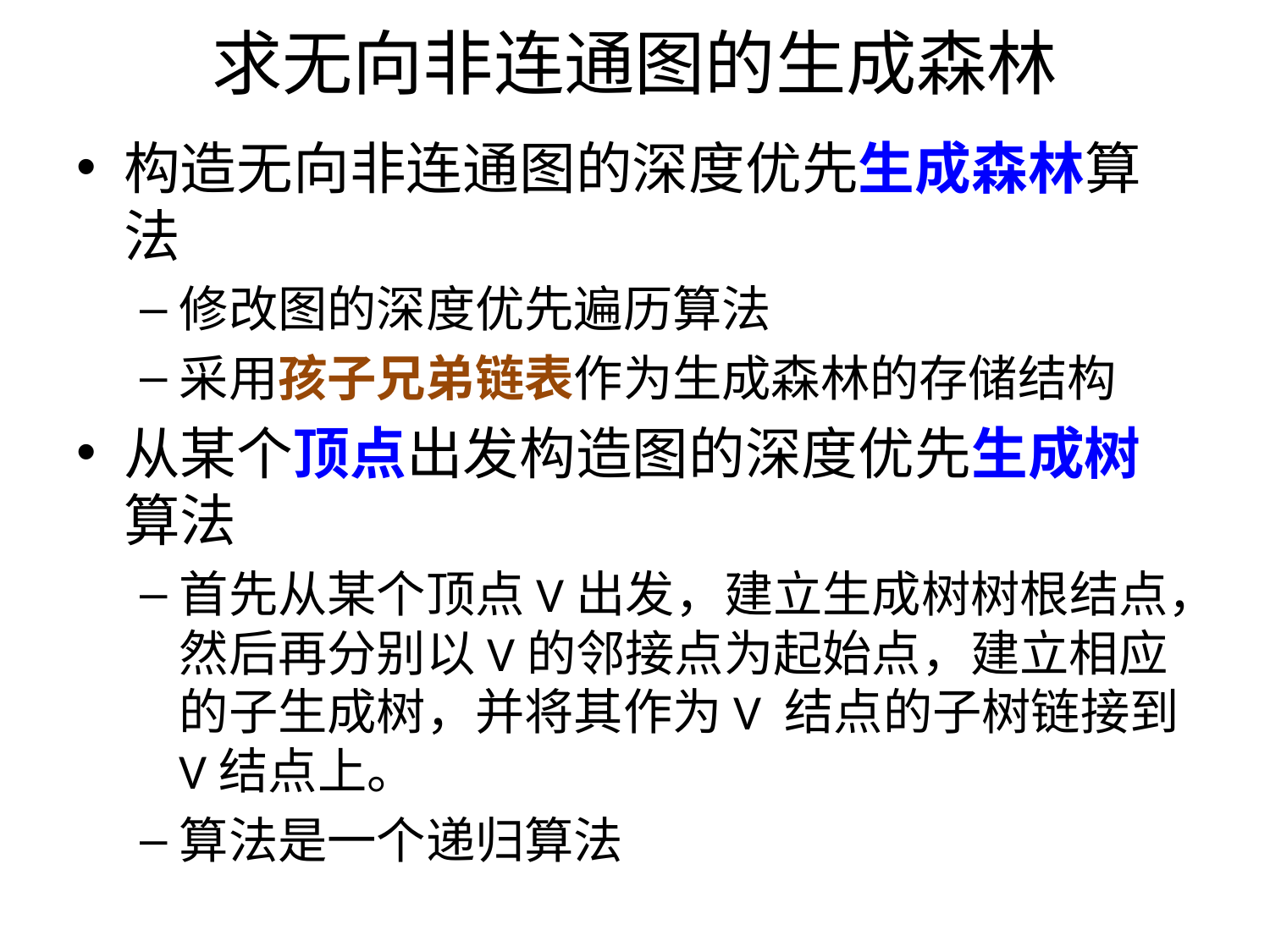

# 求无向非连通图的生成森林
构造无向非连通图的深度优先生成森林算法
修改图的深度优先遍历算法
采用孩子兄弟链表作为生成森林的存储结构
从某个顶点出发构造图的深度优先生成树算法
首先从某个顶点V出发，建立生成树树根结点，然后再分别以V的邻接点为起始点，建立相应的子生成树，并将其作为V 结点的子树链接到V结点上。
算法是一个递归算法